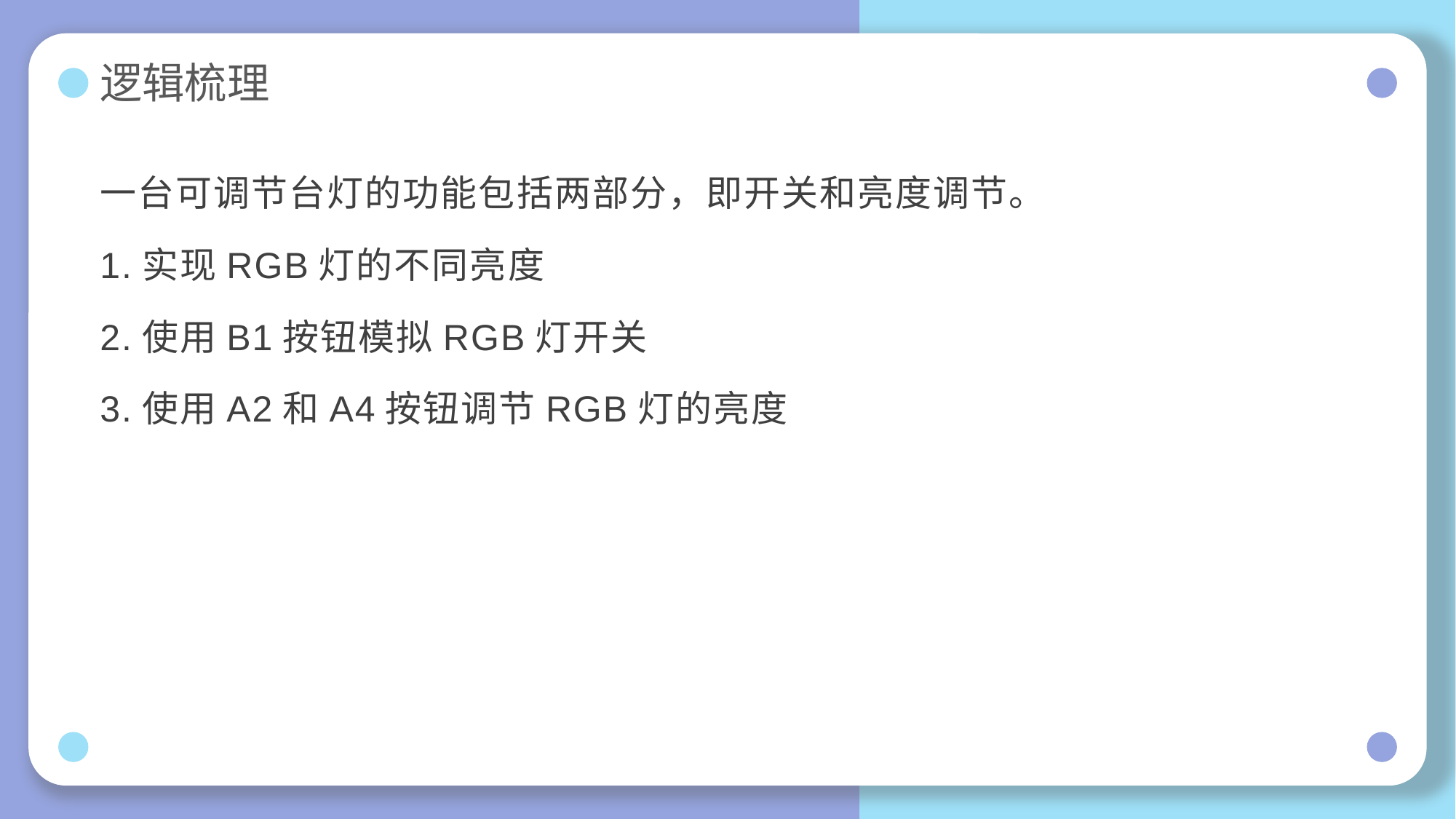

# 逻辑梳理
一台可调节台灯的功能包括两部分，即开关和亮度调节。
1.实现RGB灯的不同亮度
2.使用B1按钮模拟RGB灯开关
3.使用A2和A4按钮调节RGB灯的亮度